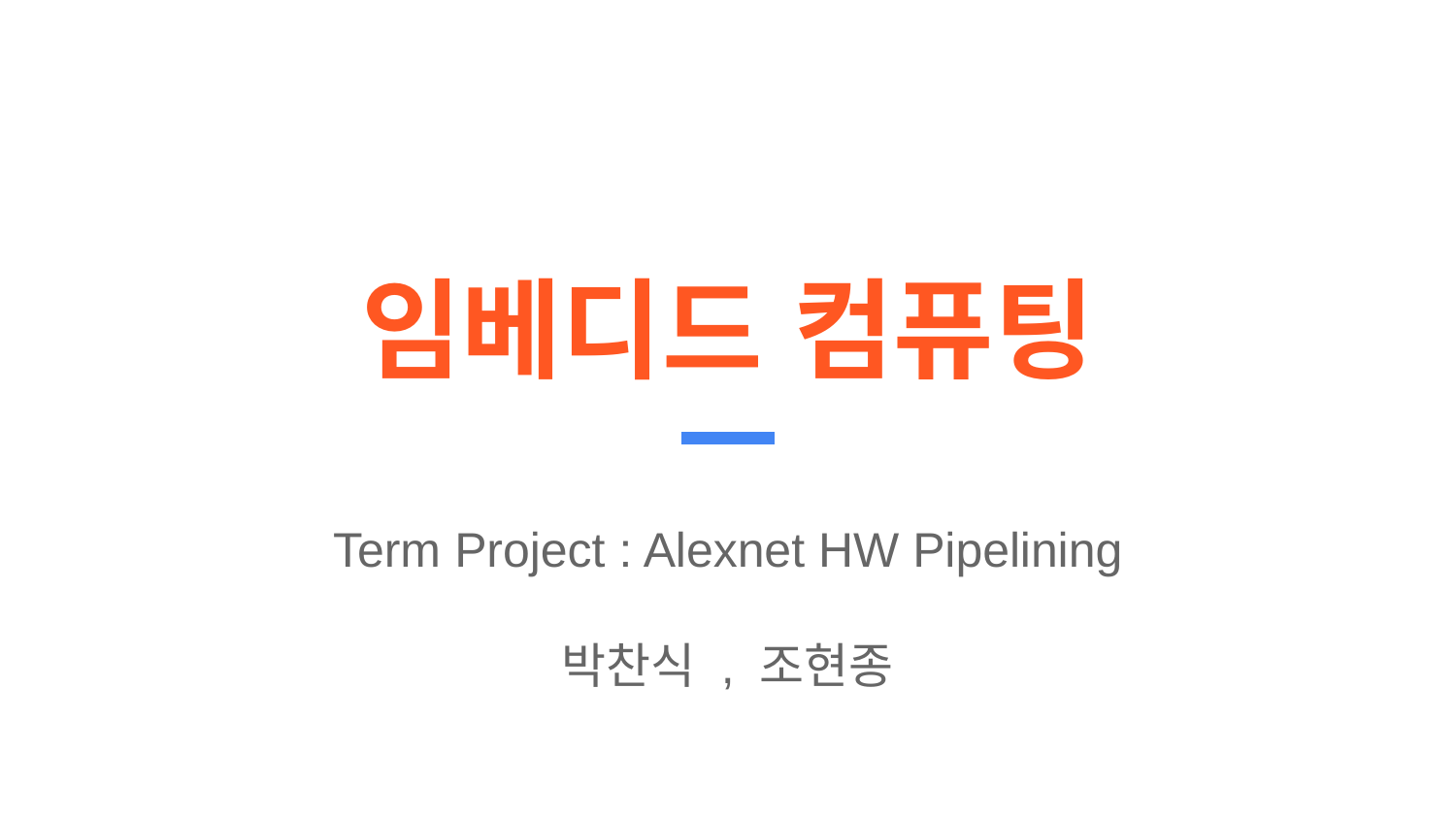

# 임베디드 컴퓨팅
Term Project : Alexnet HW Pipelining

박찬식 , 조현종